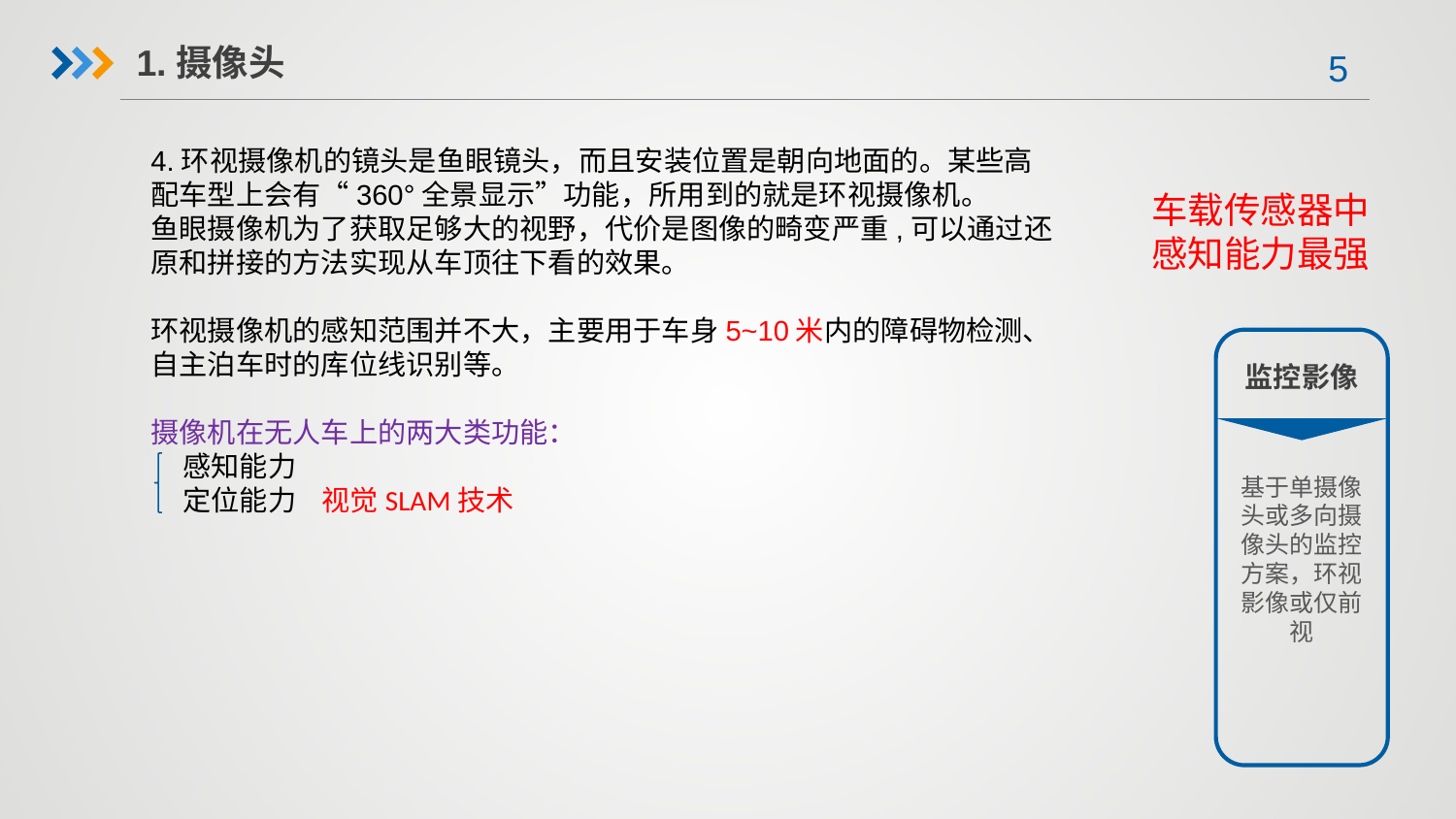

1.摄像头
4.环视摄像机的镜头是鱼眼镜头，而且安装位置是朝向地面的。某些高配车型上会有“360°全景显示”功能，所用到的就是环视摄像机。
鱼眼摄像机为了获取足够大的视野，代价是图像的畸变严重,可以通过还原和拼接的方法实现从车顶往下看的效果。

环视摄像机的感知范围并不大，主要用于车身5~10米内的障碍物检测、自主泊车时的库位线识别等。

摄像机在无人车上的两大类功能：
    感知能力
    定位能力    视觉SLAM技术

车载传感器中
感知能力最强

监控影像

基于单摄像头或多向摄像头的监控方案，环视影像或仅前视